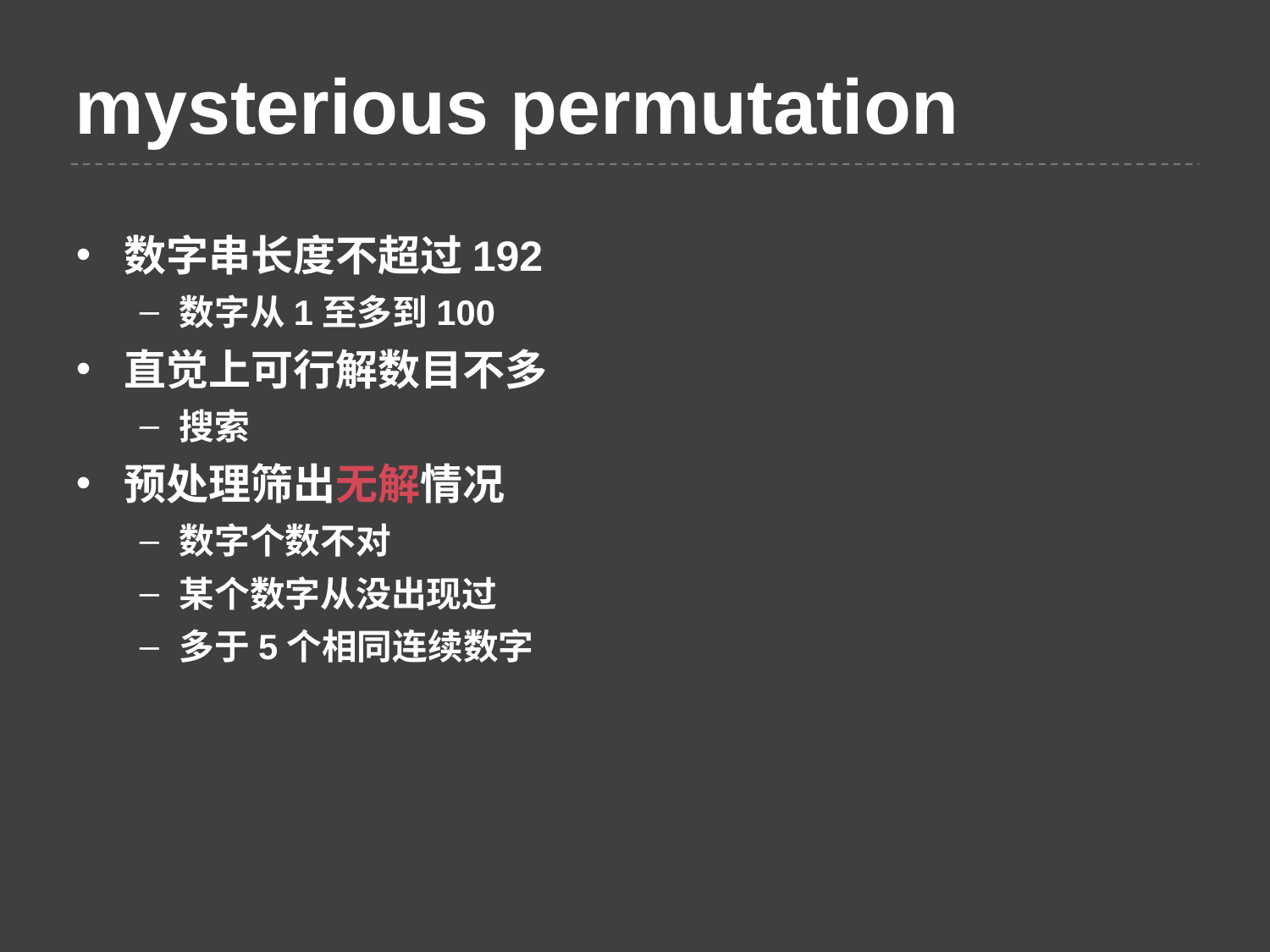

mysterious permutation

数字串长度不超过192
数字从1至多到100
直觉上可行解数目不多
搜索
预处理筛出无解情况
数字个数不对
某个数字从没出现过
多于5个相同连续数字